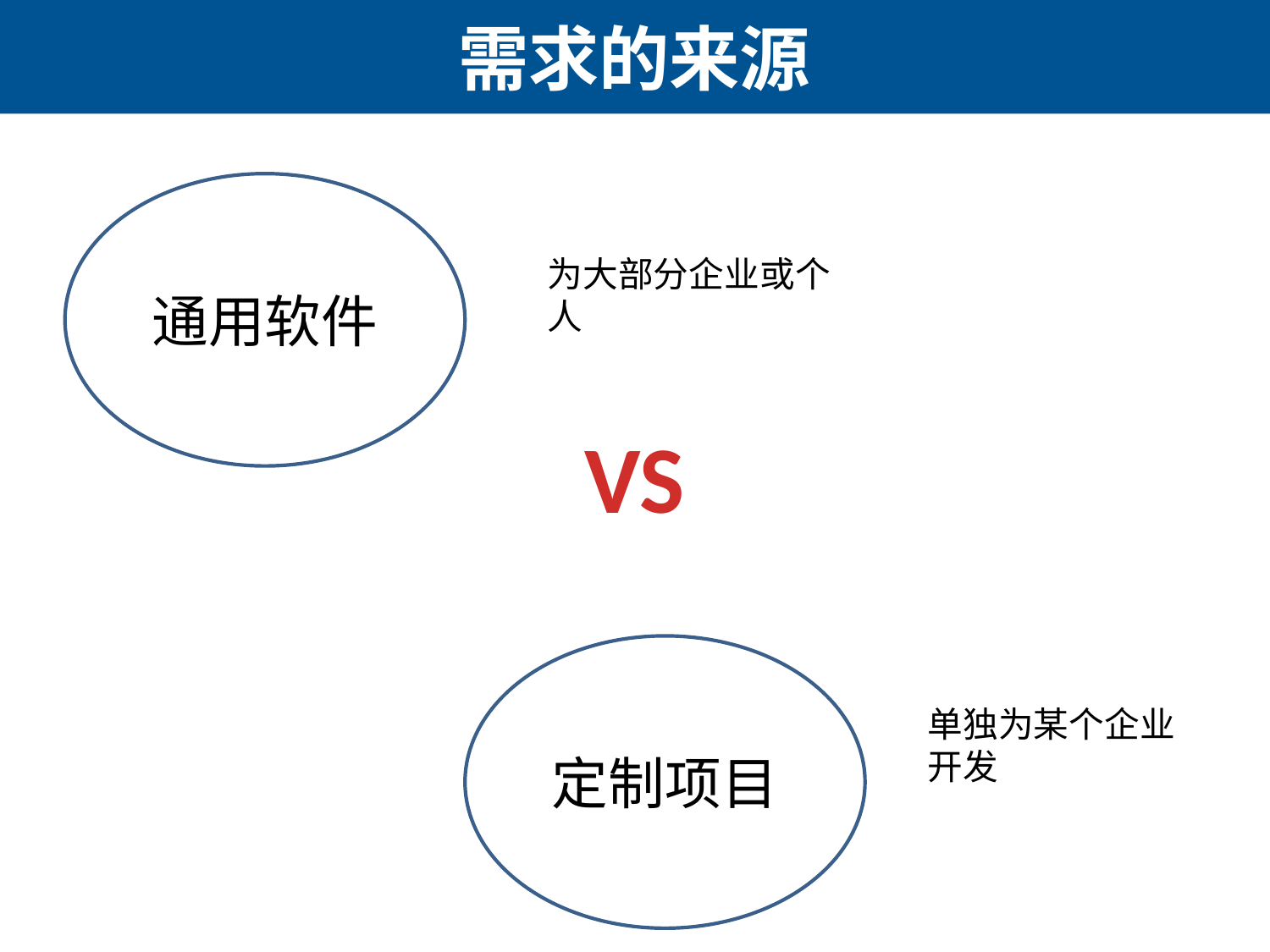

# 需求的来源
通用软件
为大部分企业或个人
VS
定制项目
单独为某个企业开发